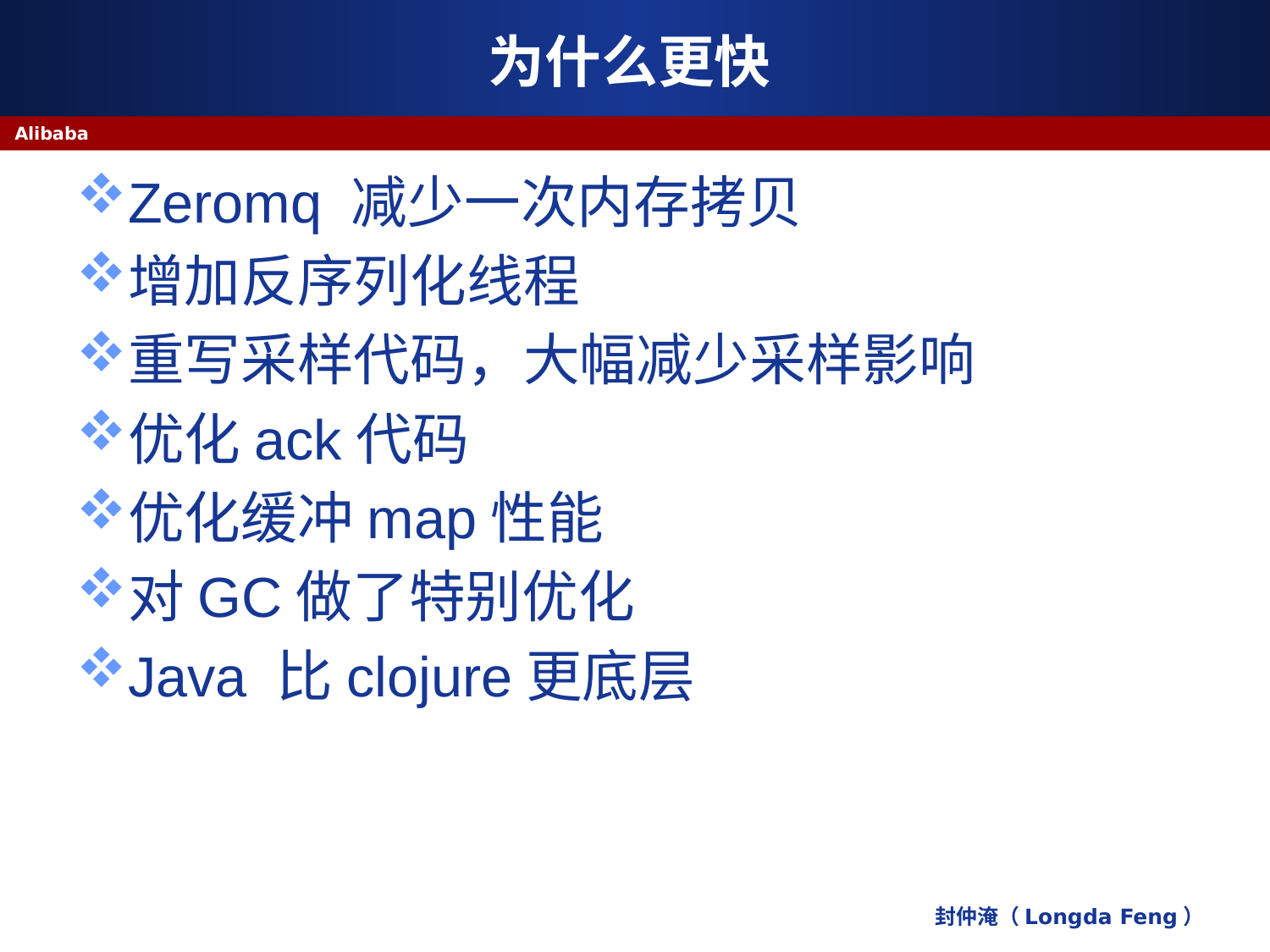

# 为什么更快
Alibaba
Zeromq 减少一次内存拷贝
增加反序列化线程
重写采样代码，大幅减少采样影响
优化ack代码
优化缓冲map性能
对GC做了特别优化
Java 比clojure更底层
封仲淹（Longda Feng）